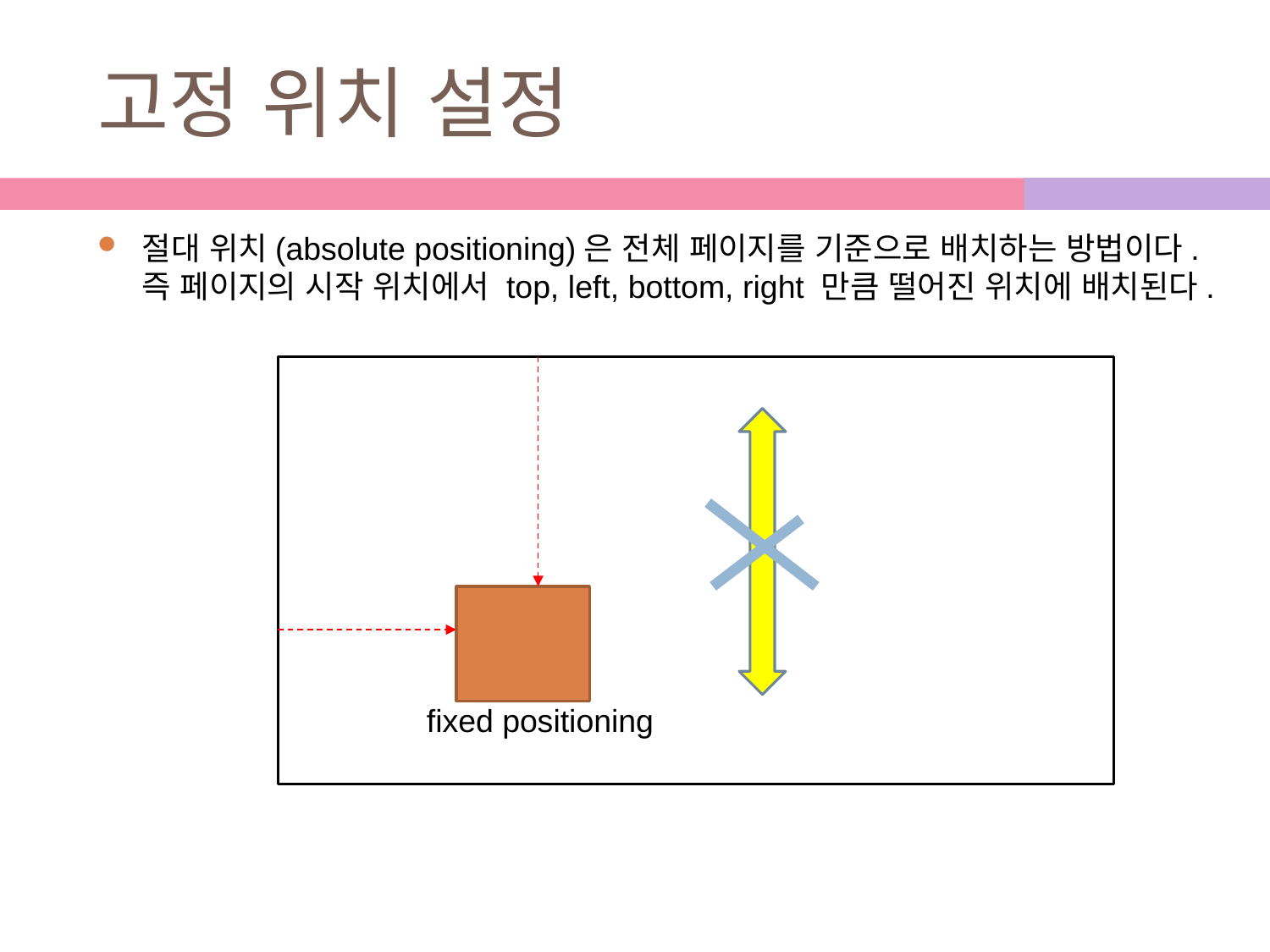

# 고정 위치 설정
절대 위치(absolute positioning)은 전체 페이지를 기준으로 배치하는 방법이다. 즉 페이지의 시작 위치에서 top, left, bottom, right 만큼 떨어진 위치에 배치된다.

fixed positioning